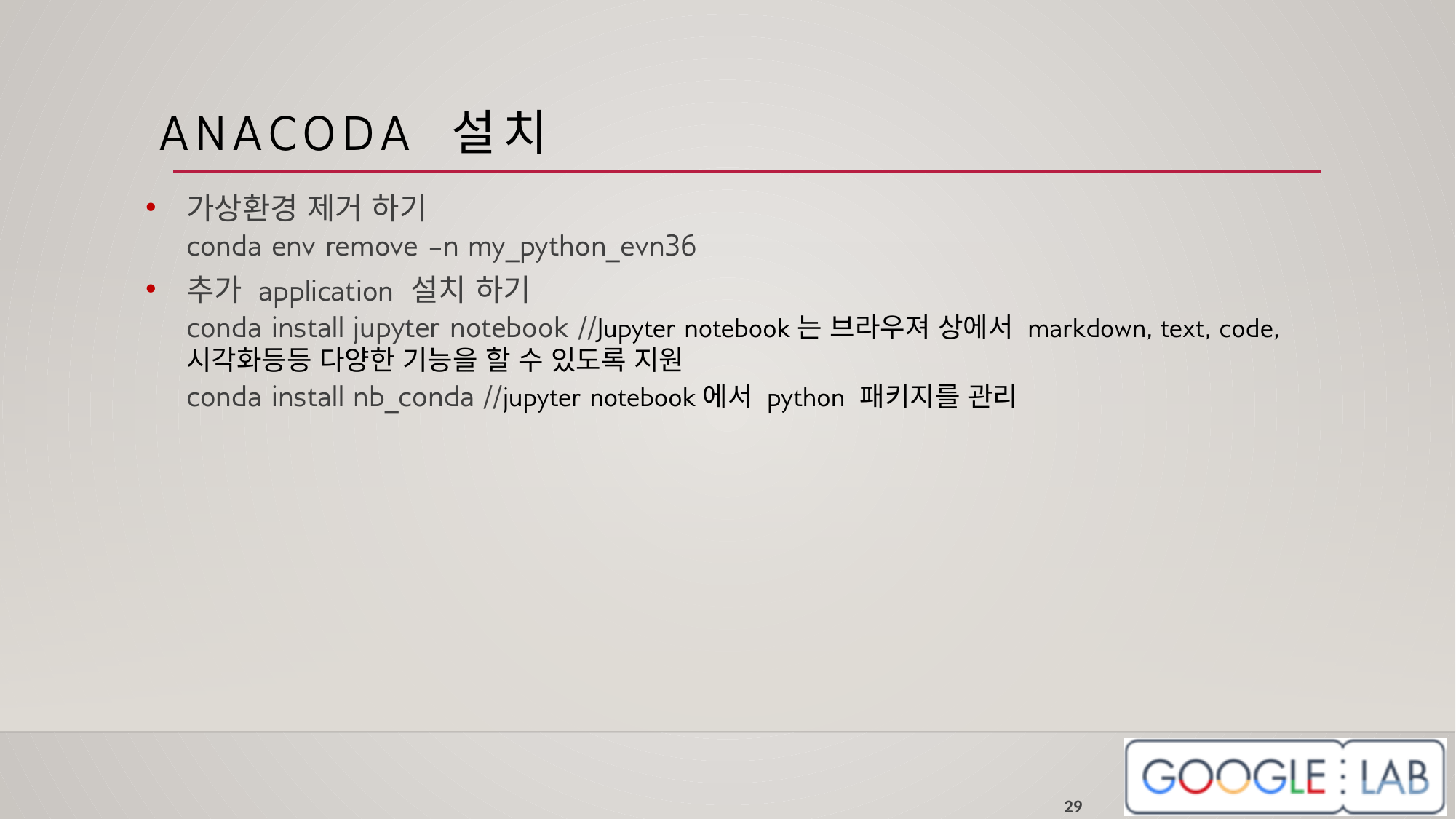

# Anacoda 설치
가상환경 제거 하기
conda env remove –n my_python_evn36
추가 application 설치 하기
conda install jupyter notebook //Jupyter notebook는 브라우져 상에서 markdown, text, code, 시각화등등 다양한 기능을 할 수 있도록 지원
conda install nb_conda //jupyter notebook에서 python 패키지를 관리
29